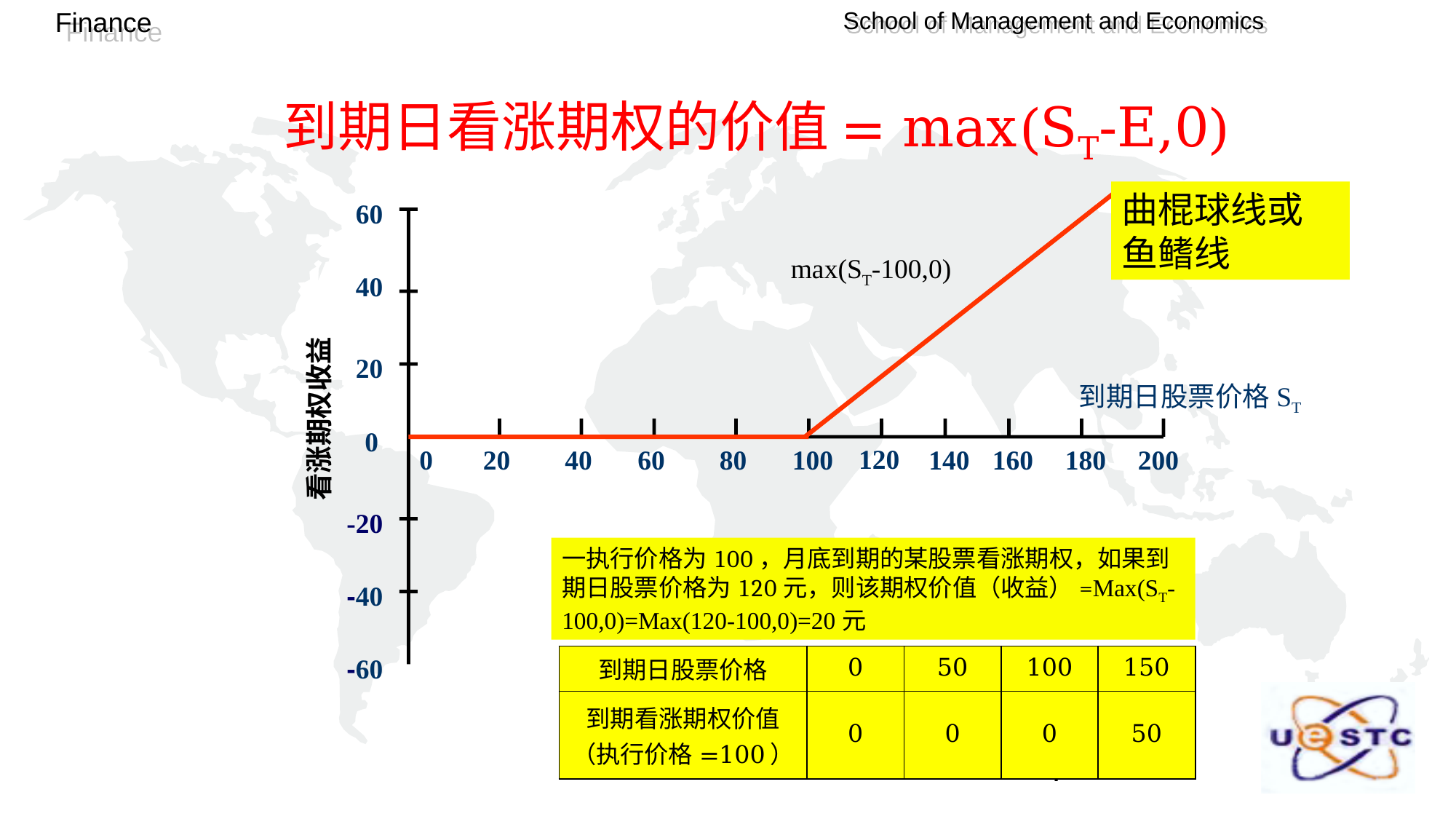

# 到期日看涨期权的价值= max(ST-E,0)
曲棍球线或鱼鳍线

60

max(ST-100,0)
40

20

到期日股票价格ST
看涨期权收益

0

120
0
20
40
60
80
100
140
160
180
200
-20

一执行价格为100，月底到期的某股票看涨期权，如果到期日股票价格为120元，则该期权价值（收益）=Max(ST-100,0)=Max(120-100,0)=20元
-40

-60
| 到期日股票价格 | 0 | 50 | 100 | 150 |
| --- | --- | --- | --- | --- |
| 到期看涨期权价值 （执行价格=100） | 0 | 0 | 0 | 50 |